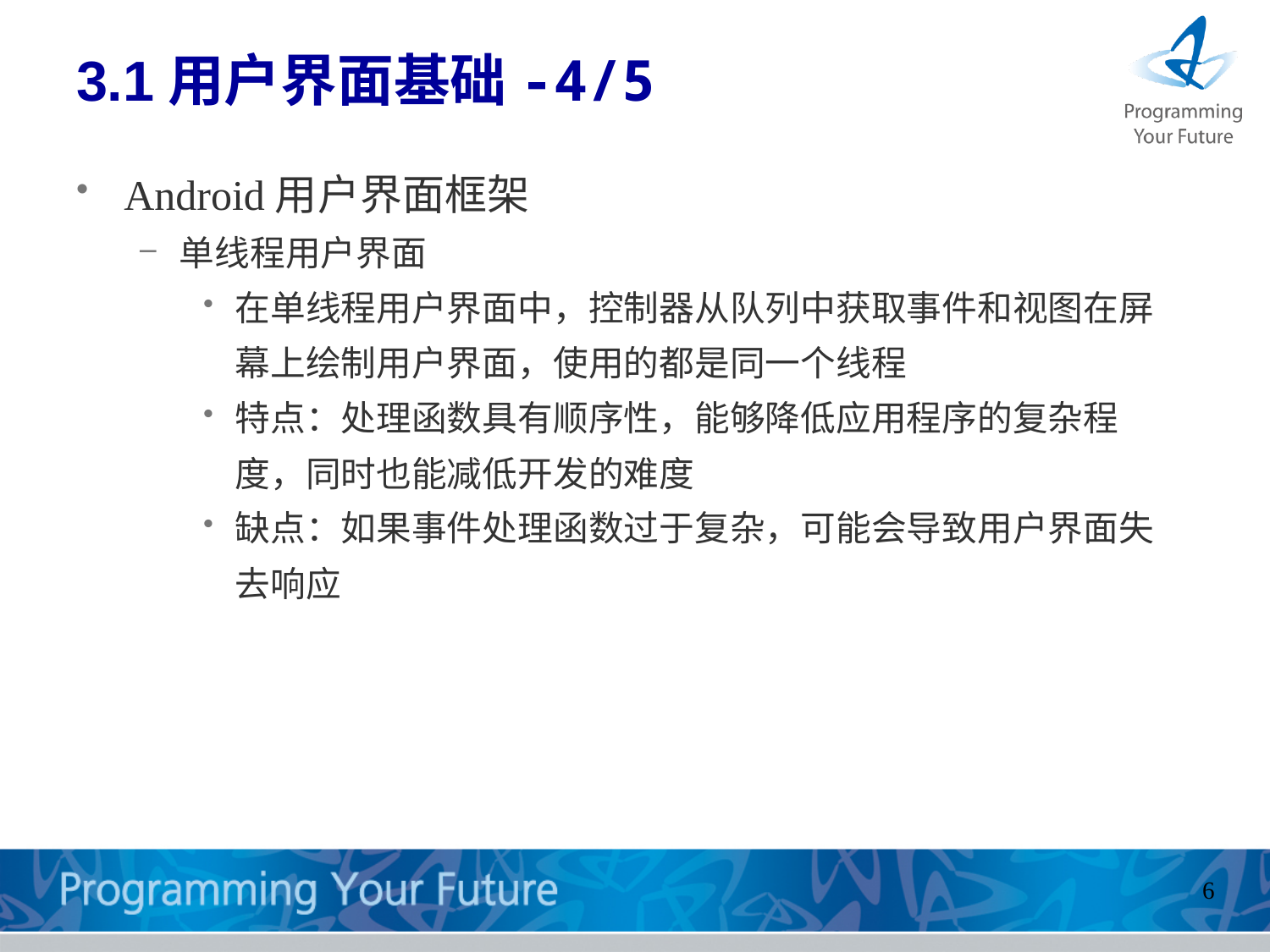

# 3.1用户界面基础-4/5
Android用户界面框架
单线程用户界面
在单线程用户界面中，控制器从队列中获取事件和视图在屏幕上绘制用户界面，使用的都是同一个线程
特点：处理函数具有顺序性，能够降低应用程序的复杂程度，同时也能减低开发的难度
缺点：如果事件处理函数过于复杂，可能会导致用户界面失去响应